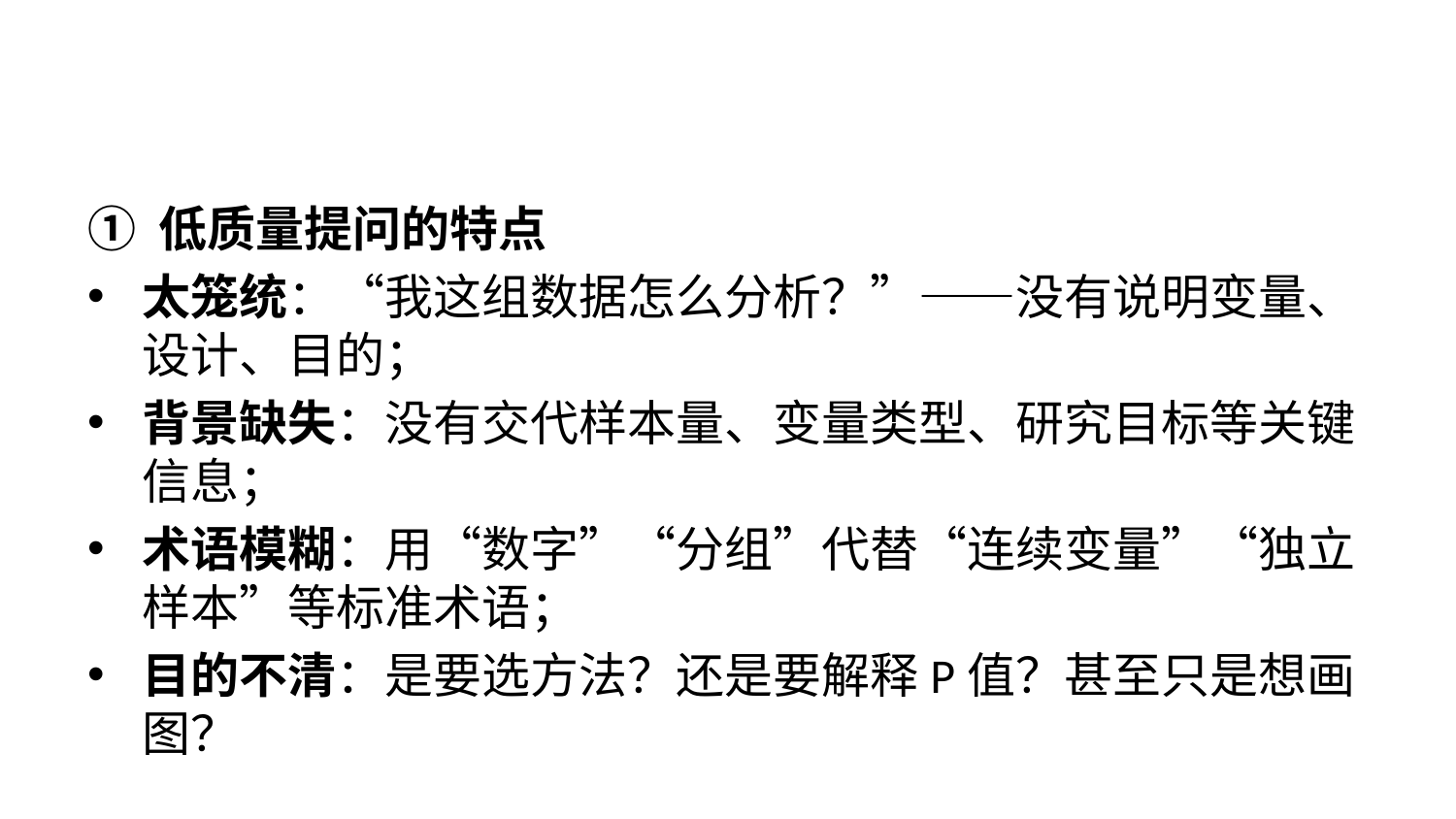

① 低质量提问的特点
太笼统：“我这组数据怎么分析？”——没有说明变量、设计、目的；
背景缺失：没有交代样本量、变量类型、研究目标等关键信息；
术语模糊：用“数字”“分组”代替“连续变量”“独立样本”等标准术语；
目的不清：是要选方法？还是要解释P值？甚至只是想画图？